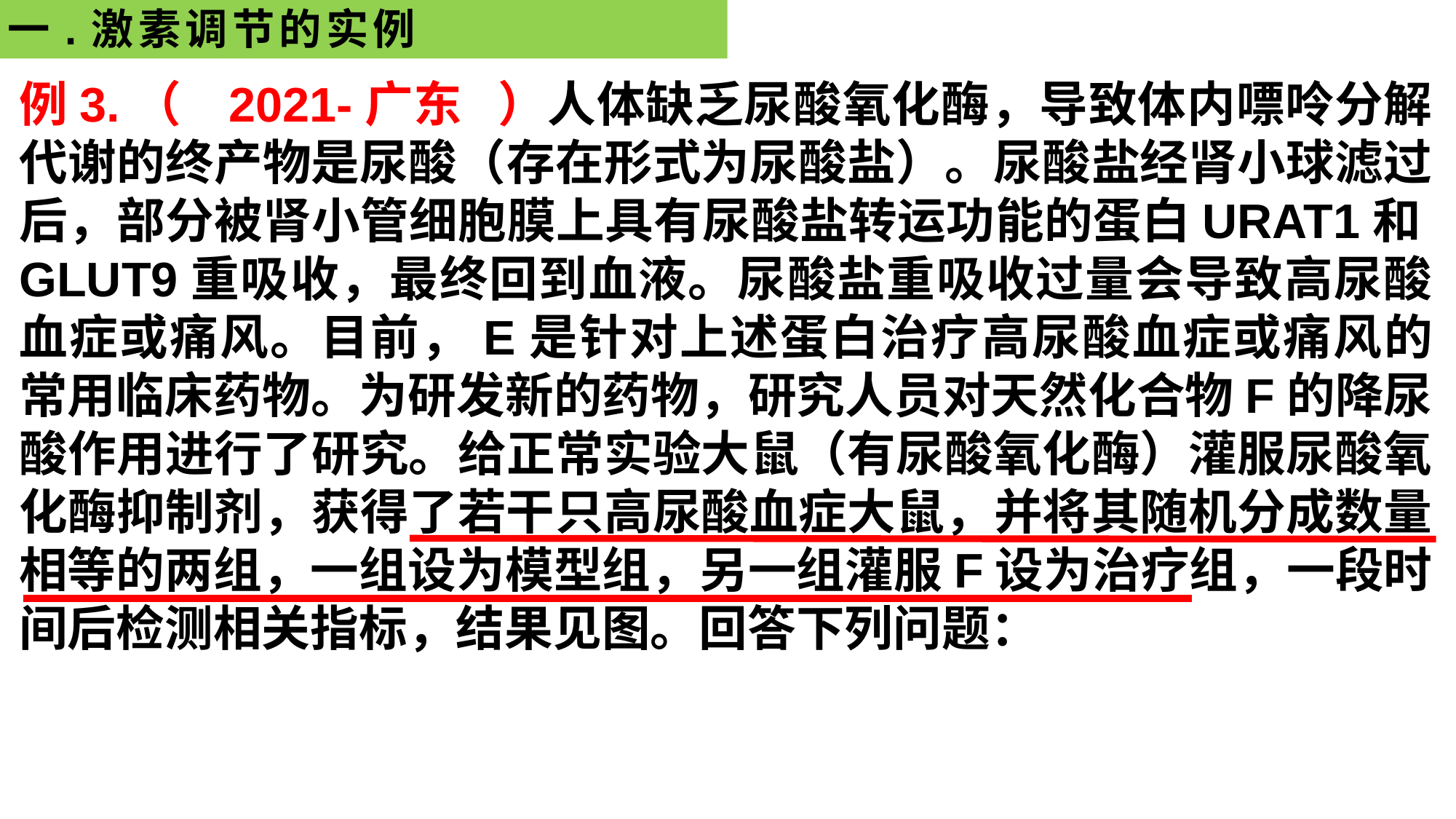

一.激素调节的实例
例3.（   2021-广东   ）人体缺乏尿酸氧化酶，导致体内嘌呤分解代谢的终产物是尿酸（存在形式为尿酸盐）。尿酸盐经肾小球滤过后，部分被肾小管细胞膜上具有尿酸盐转运功能的蛋白URAT1和GLUT9重吸收，最终回到血液。尿酸盐重吸收过量会导致高尿酸血症或痛风。目前，E是针对上述蛋白治疗高尿酸血症或痛风的常用临床药物。为研发新的药物，研究人员对天然化合物F的降尿酸作用进行了研究。给正常实验大鼠（有尿酸氧化酶）灌服尿酸氧化酶抑制剂，获得了若干只高尿酸血症大鼠，并将其随机分成数量相等的两组，一组设为模型组，另一组灌服F设为治疗组，一段时间后检测相关指标，结果见图。回答下列问题：